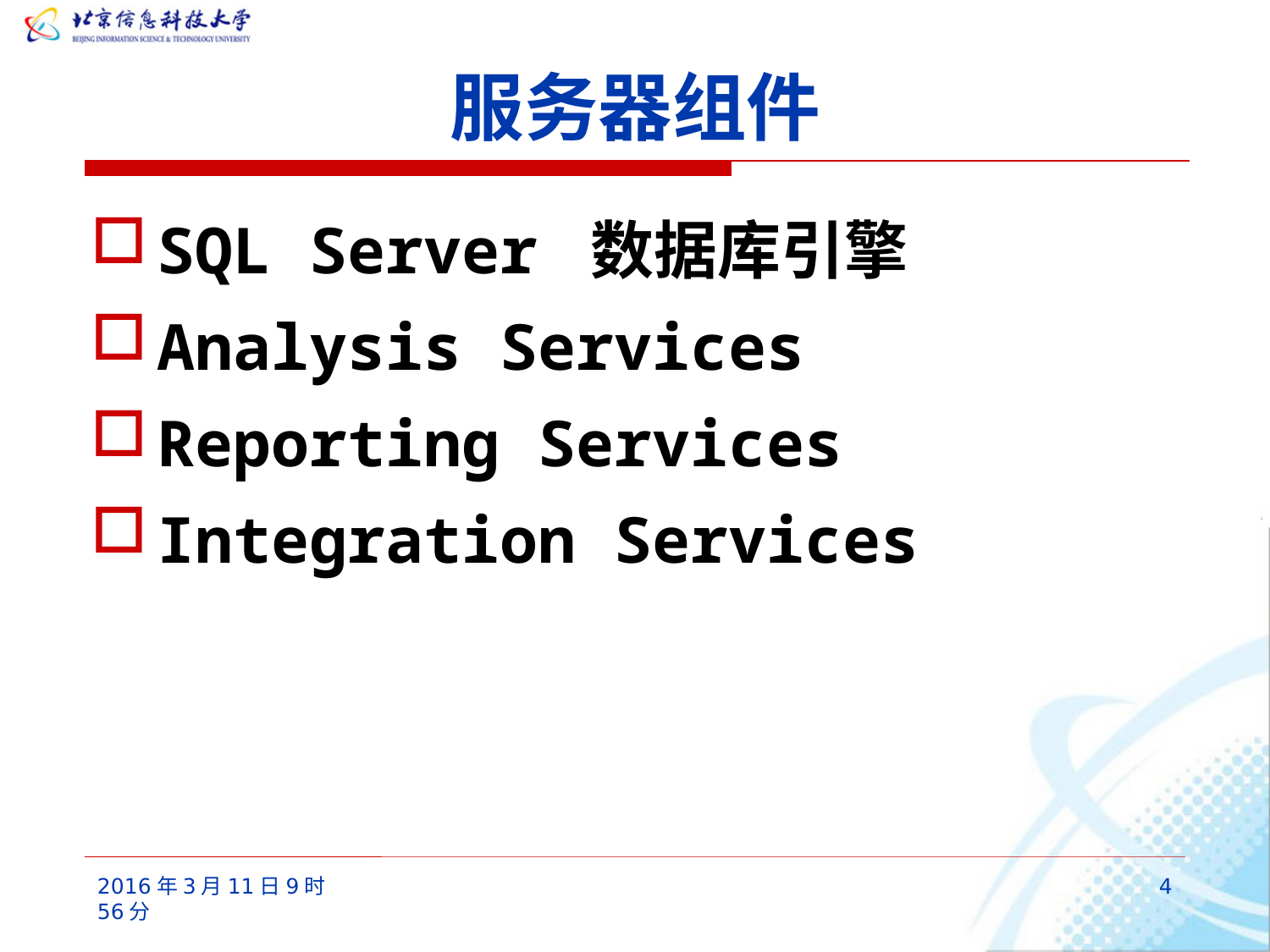

# 服务器组件
SQL Server 数据库引擎
Analysis Services
Reporting Services
Integration Services
2016年3月11日9时56分
4